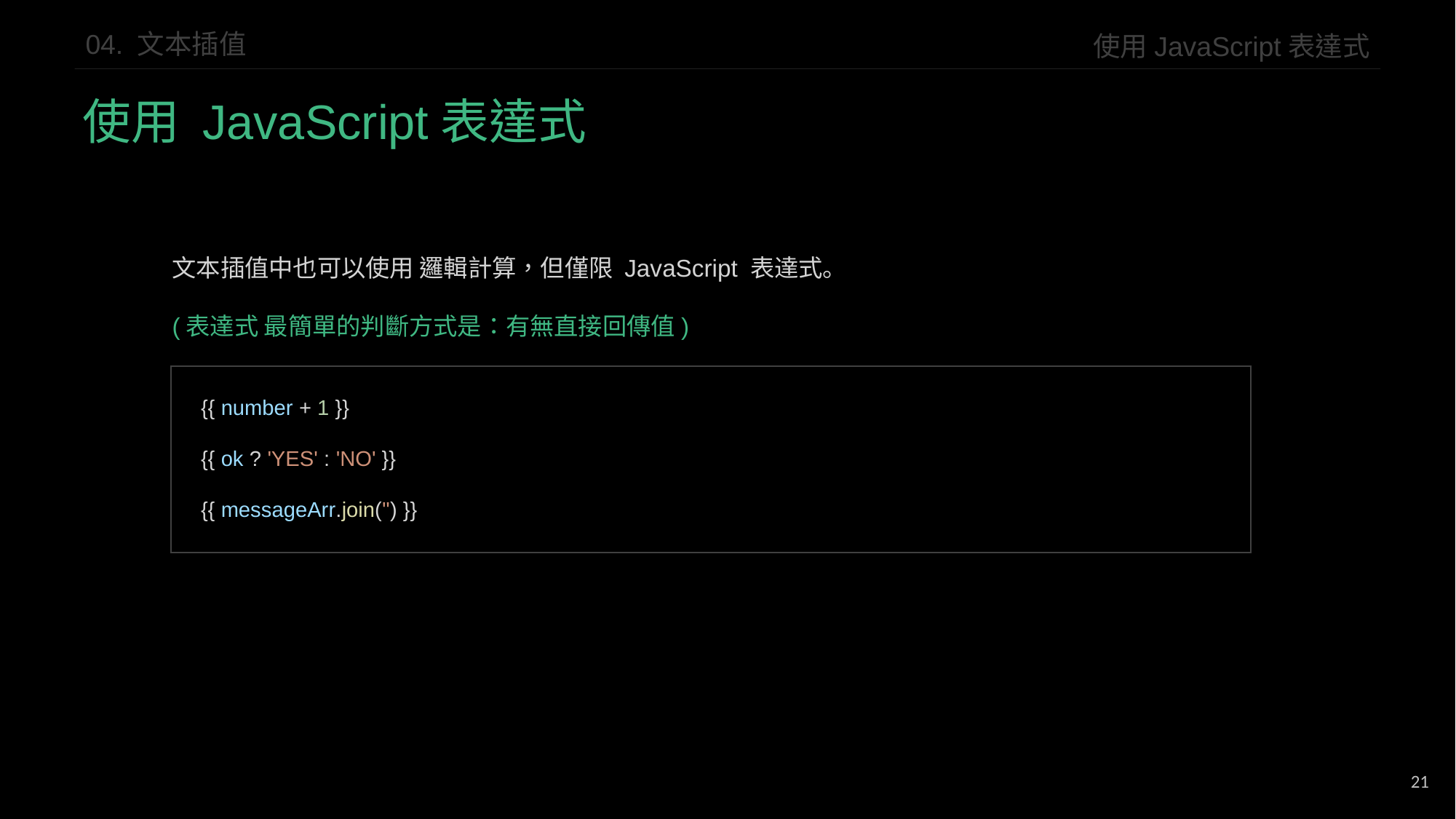

使用JavaScript表達式
04. 文本插值
使用 JavaScript表達式
文本插值中也可以使用 邏輯計算，但僅限 JavaScript 表達式。

(表達式 最簡單的判斷方式是：有無直接回傳值)

{{ number + 1 }}
{{ ok ? 'YES' : 'NO' }}
{{ messageArr.join('') }}
21